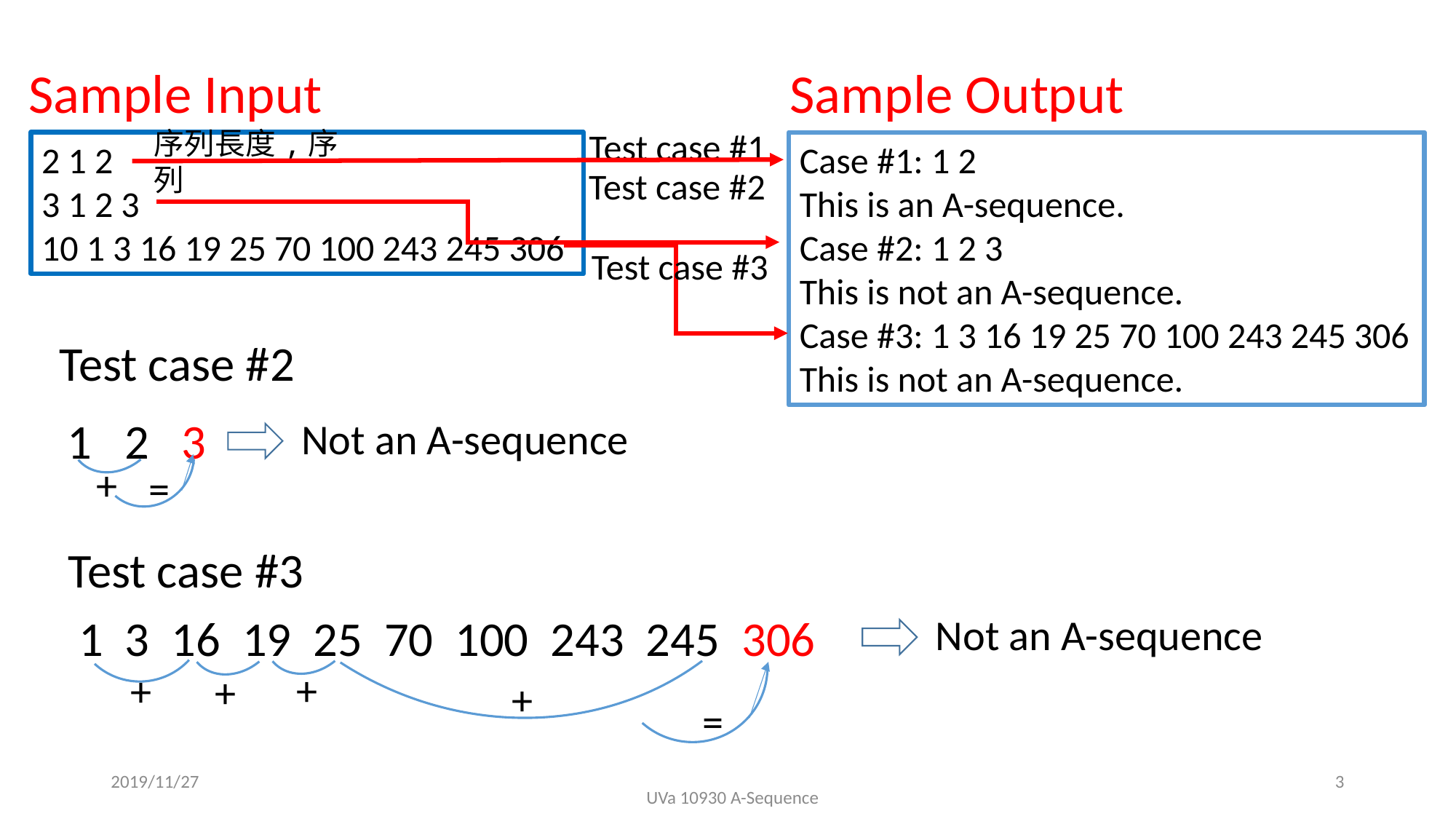

Sample Input
Sample Output
Test case #1
序列長度,序列

2 1 2
3 1 2 3
10 1 3 16 19 25 70 100 243 245 306
Case #1: 1 2
This is an A-sequence.
Case #2: 1 2 3
This is not an A-sequence.
Case #3: 1 3 16 19 25 70 100 243 245 306
This is not an A-sequence.
Test case #2
Test case #3
Test case #2

1   2   3
Not an A-sequence

+
=
Test case #3

1  3  16  19  25  70  100  243  245  306
Not an A-sequence

+
+
+
+
=
2019/11/27
3
UVa 10930 A-Sequence